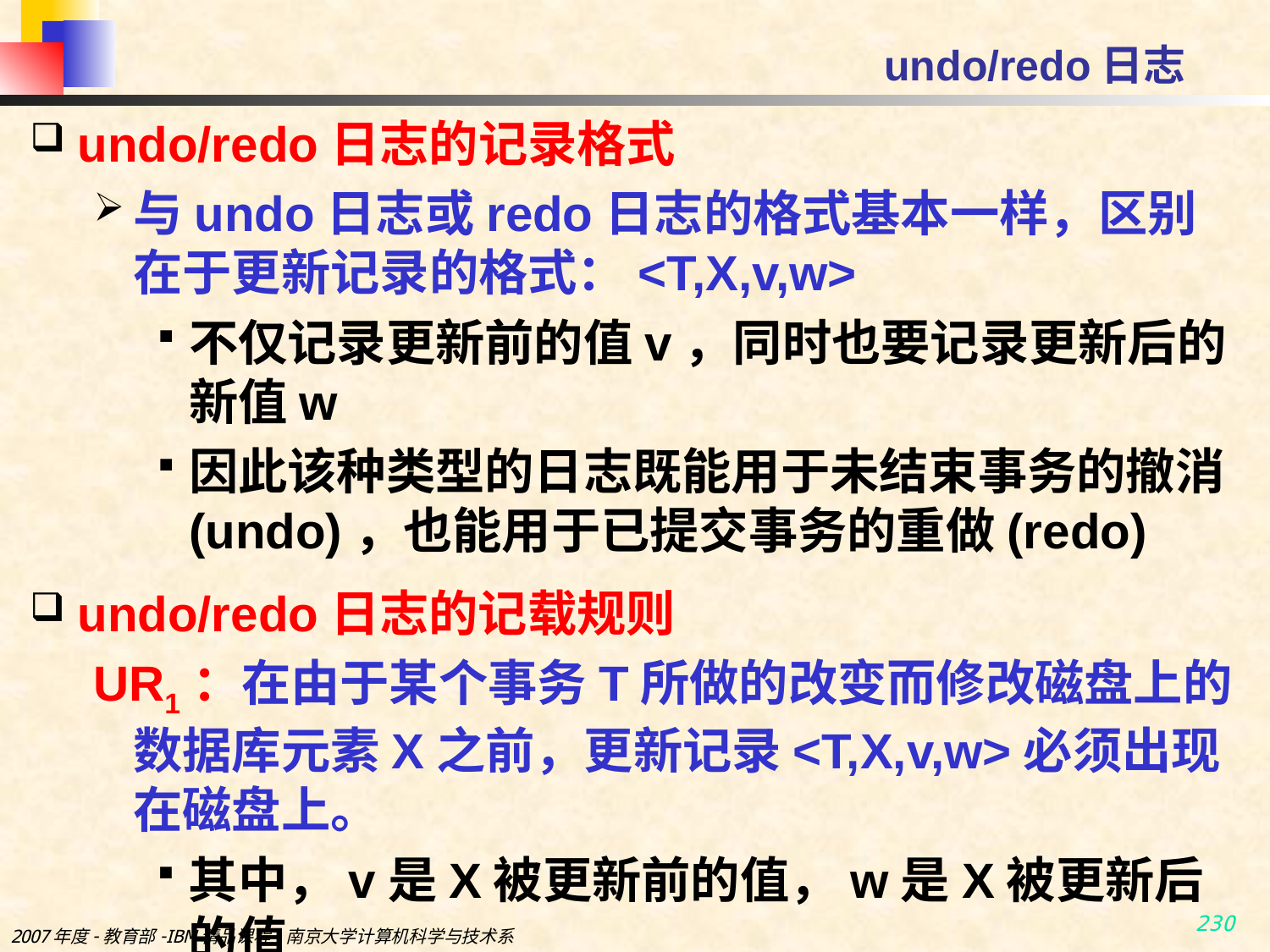

# undo/redo日志
undo/redo日志的记录格式
与undo日志或redo日志的格式基本一样，区别在于更新记录的格式：<T,X,v,w>
不仅记录更新前的值v，同时也要记录更新后的新值w
因此该种类型的日志既能用于未结束事务的撤消(undo)，也能用于已提交事务的重做(redo)
undo/redo日志的记载规则
UR1：在由于某个事务T所做的改变而修改磁盘上的数据库元素X之前，更新记录<T,X,v,w>必须出现在磁盘上。
其中，v是X被更新前的值，w是X被更新后的值
230